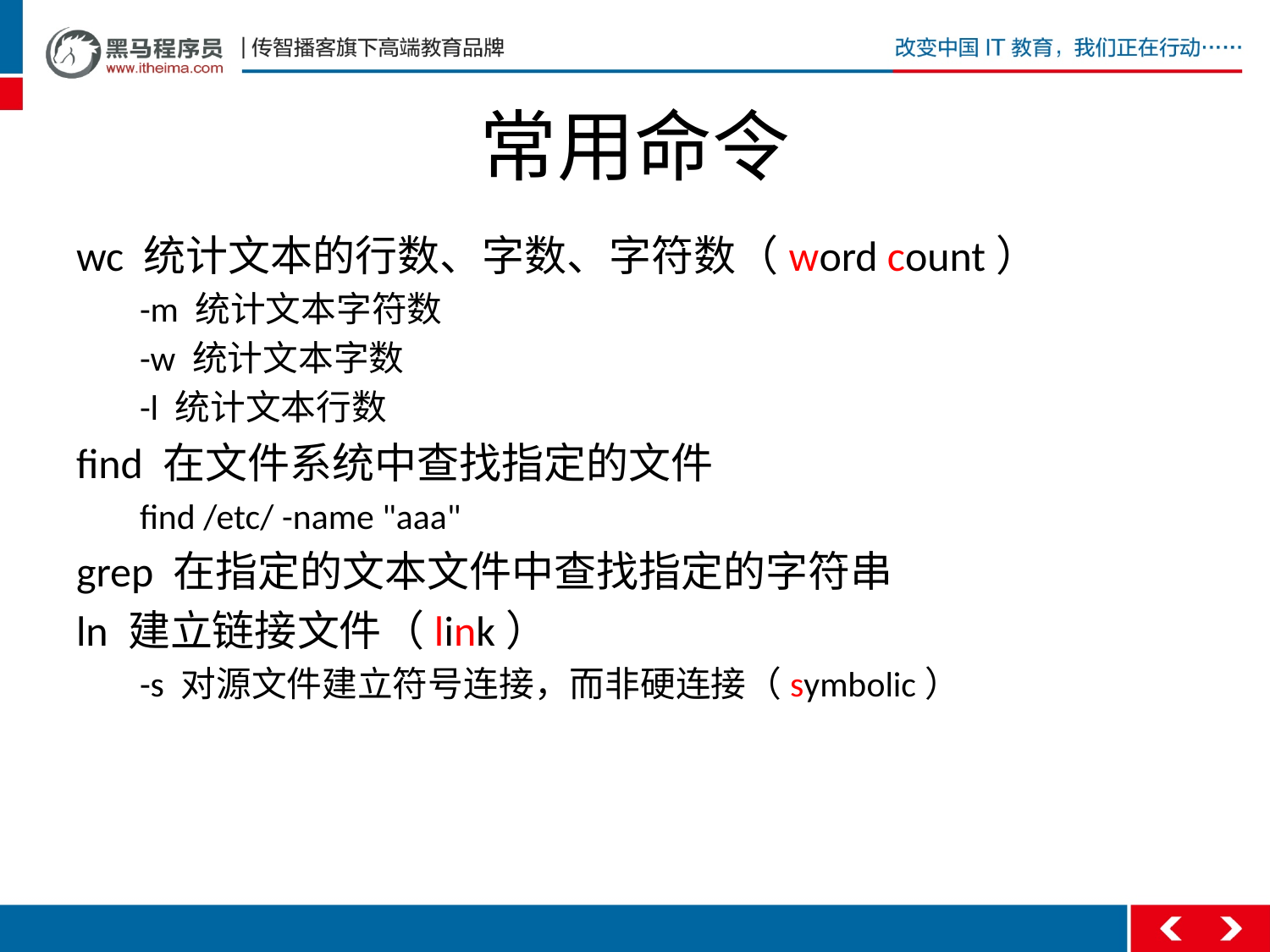

# 常用命令
wc 统计文本的行数、字数、字符数（word count）
-m 统计文本字符数
-w 统计文本字数
-l 统计文本行数
find 在文件系统中查找指定的文件
find /etc/ -name "aaa"
grep 在指定的文本文件中查找指定的字符串
ln 建立链接文件（link）
-s 对源文件建立符号连接，而非硬连接（symbolic）